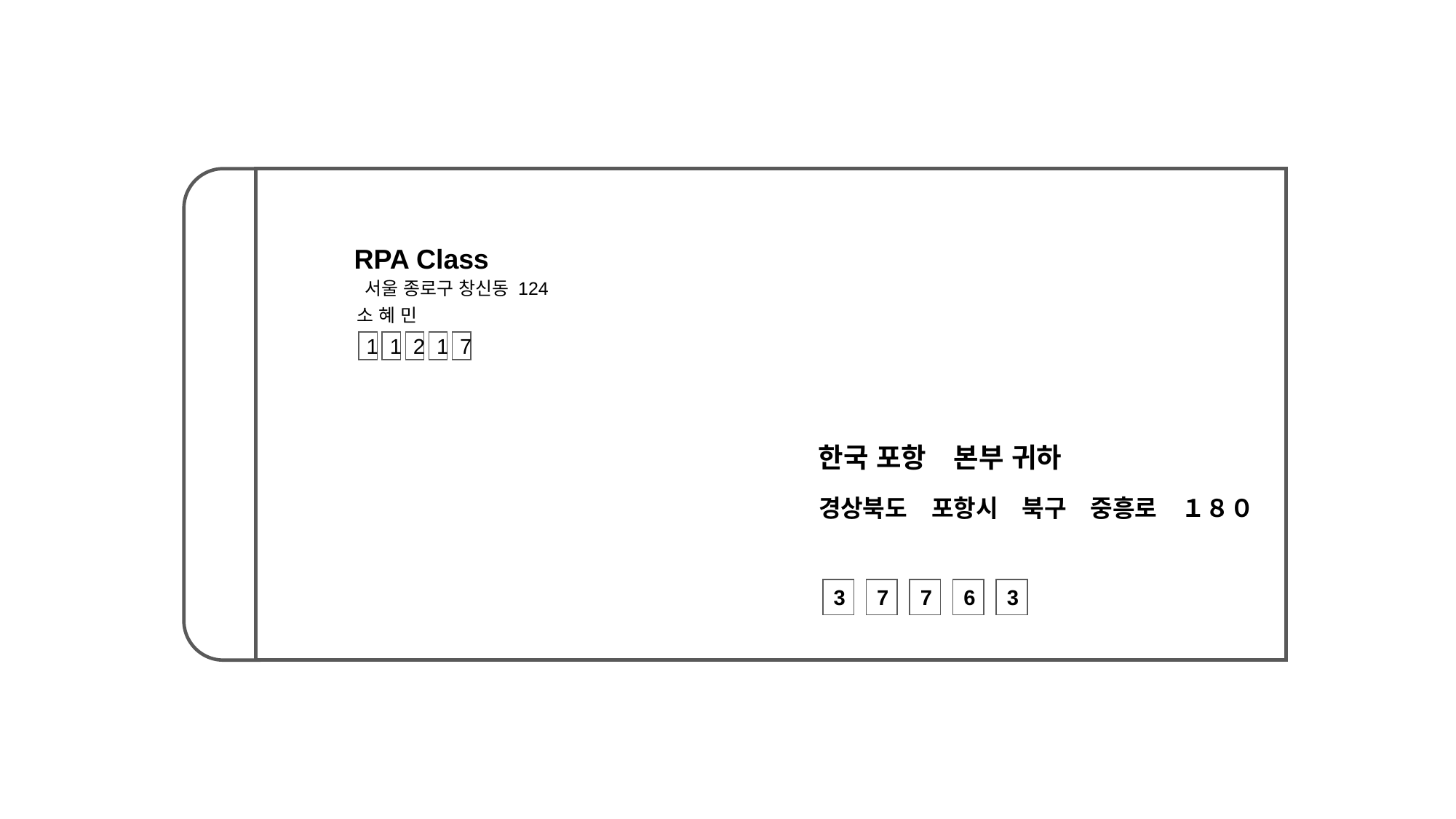

RPA Class
서울 종로구 창신동 124
소 혜 민
1
1
2
1
7
한국 포항　본부 귀하
경상북도　포항시　북구　중흥로　１８０
3
7
7
6
3